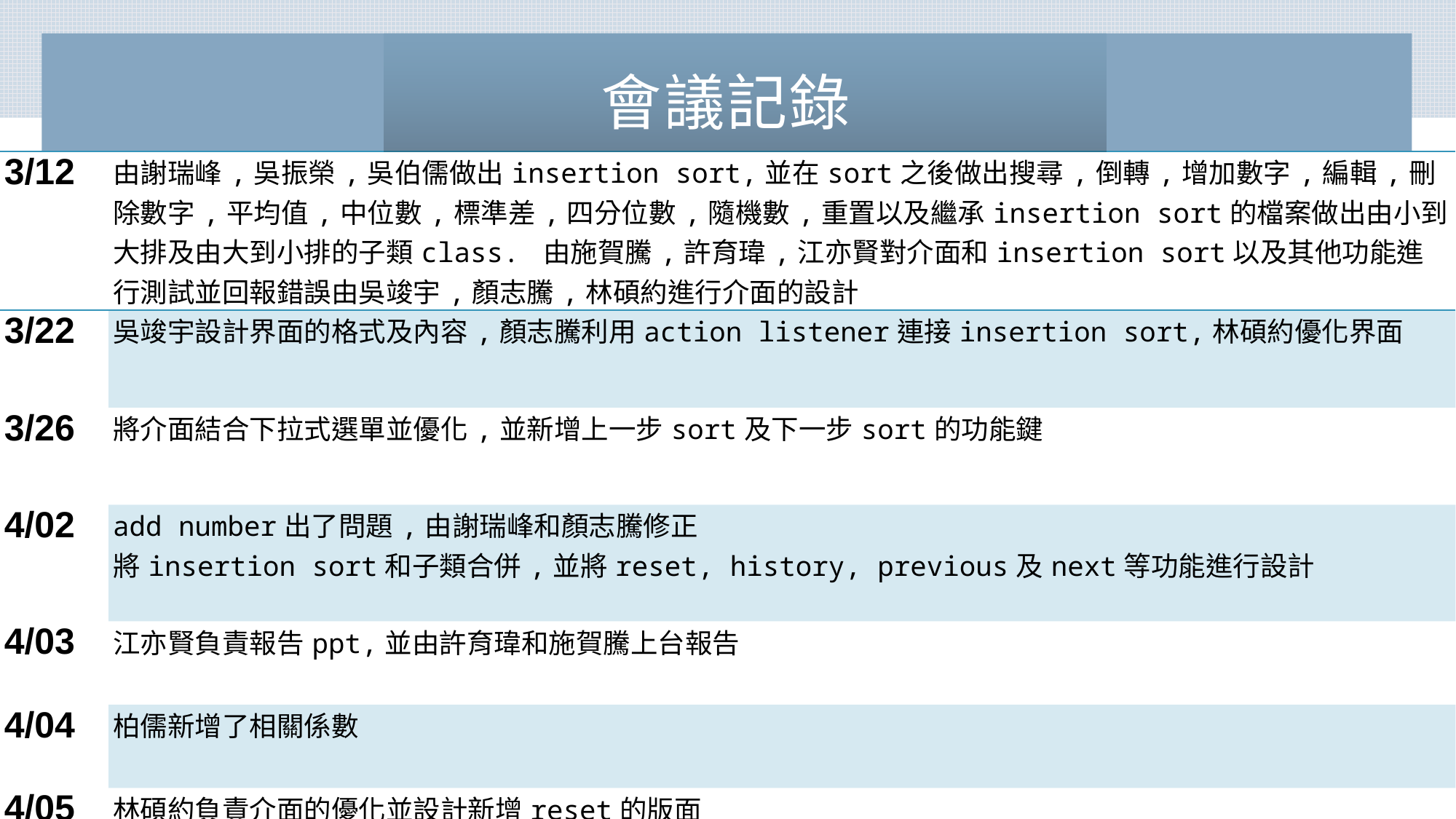

會議記錄

| 3/12 | 由謝瑞峰,吳振榮,吳伯儒做出insertion sort,並在sort之後做出搜尋,倒轉,增加數字,編輯,刪除數字,平均值,中位數,標準差,四分位數,隨機數,重置以及繼承insertion sort的檔案做出由小到大排及由大到小排的子類class. 由施賀騰,許育瑋,江亦賢對介面和insertion sort以及其他功能進行測試並回報錯誤由吳竣宇,顏志騰,林碩約進行介面的設計 |
| --- | --- |
| 3/22 | 吳竣宇設計界面的格式及內容,顏志騰利用action listener連接insertion sort,林碩約優化界面 |
| 3/26 | 將介面結合下拉式選單並優化,並新增上一步sort及下一步sort的功能鍵 |
| 4/02 | add number出了問題,由謝瑞峰和顏志騰修正 將insertion sort和子類合併,並將reset, history, previous及next等功能進行設計 |
| 4/03 | 江亦賢負責報告ppt,並由許育瑋和施賀騰上台報告 |
| 4/04 | 柏儒新增了相關係數 |
| 4/05 | 林碩約負責介面的優化並設計新增reset的版面 |